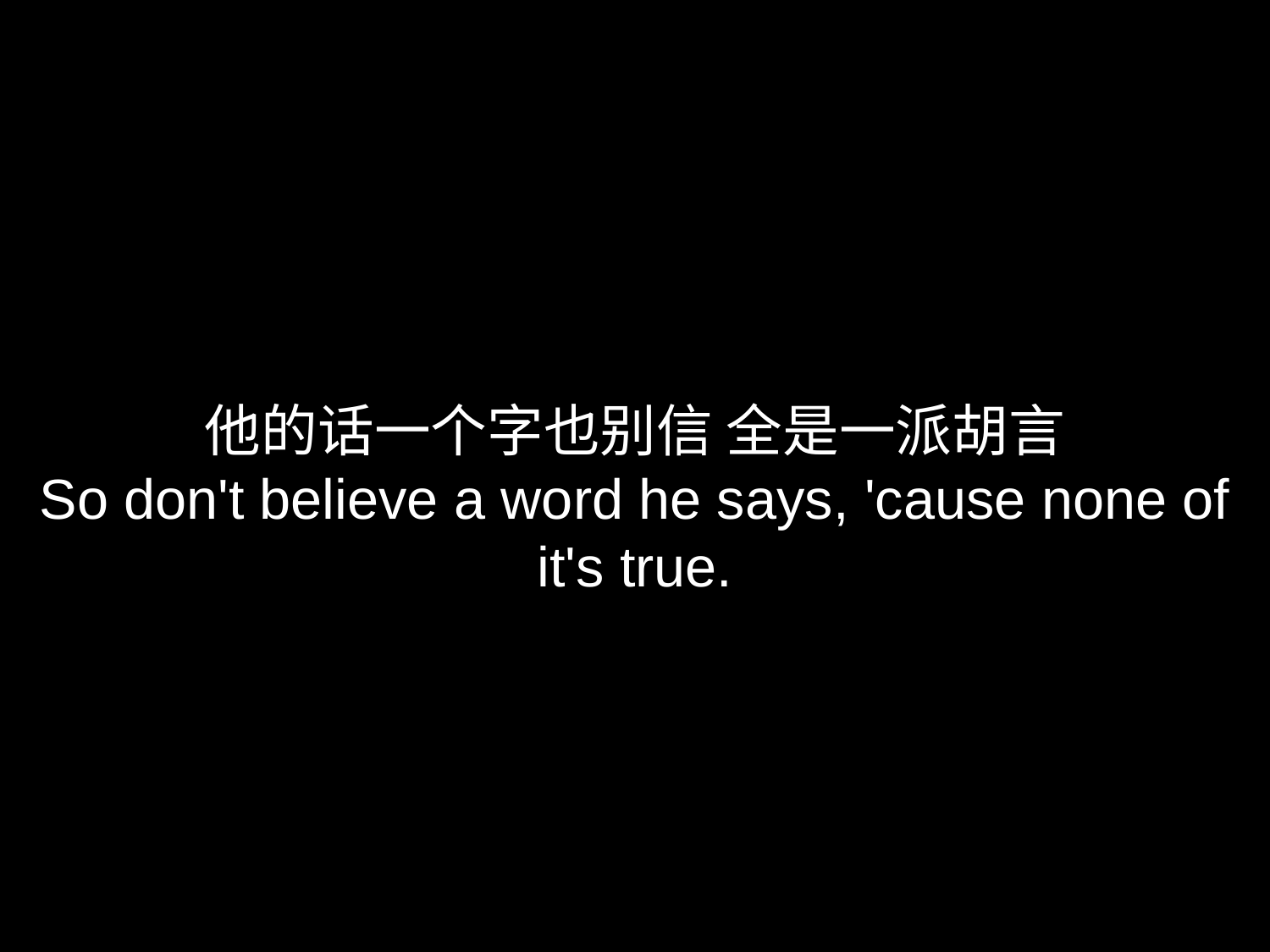

他的话一个字也别信 全是一派胡言
So don't believe a word he says, 'cause none of it's true.